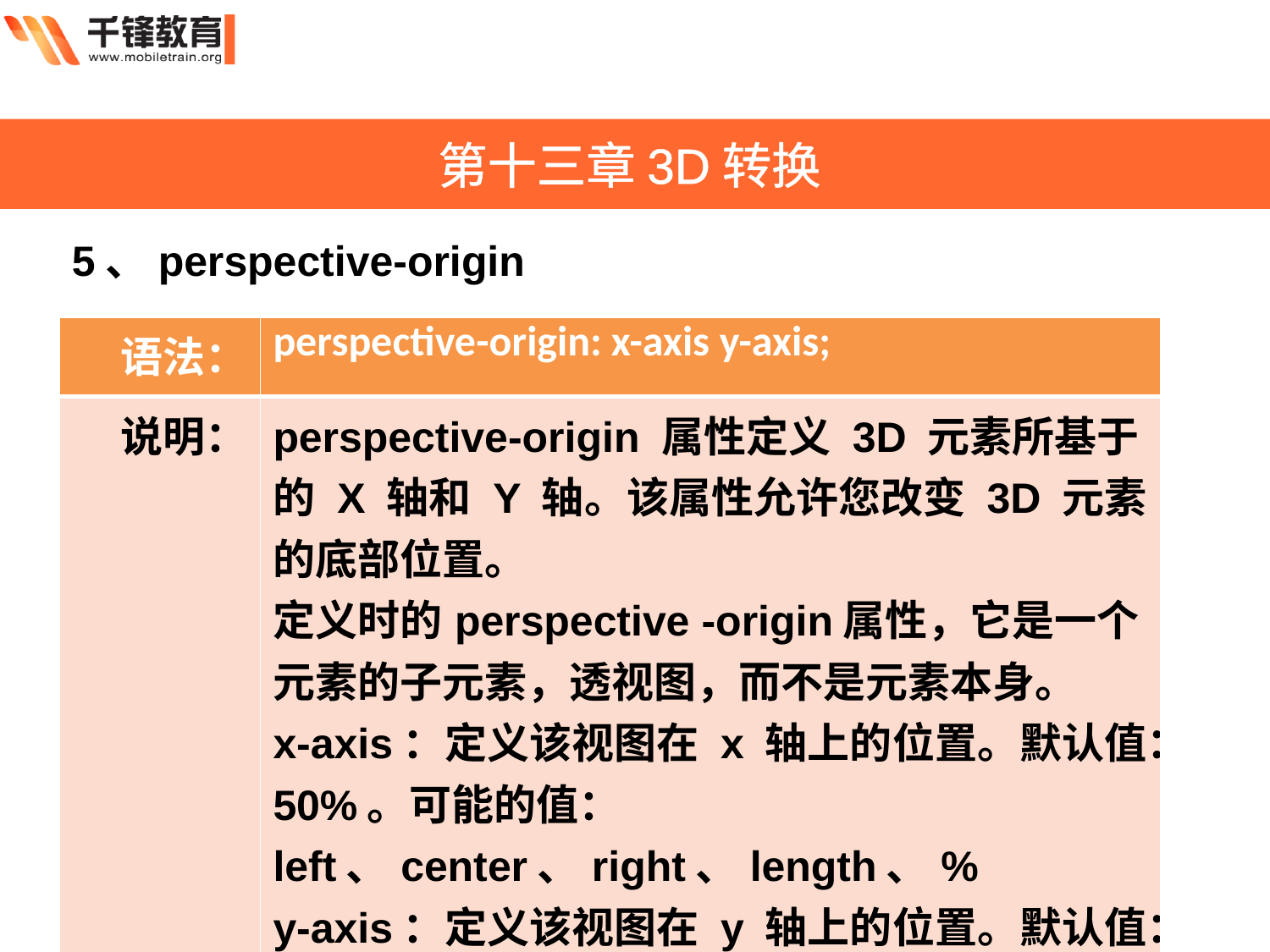

第十三章3D转换
5、perspective-origin
| 语法： | perspective-origin: x-axis y-axis; |
| --- | --- |
| 说明： | perspective-origin 属性定义 3D 元素所基于的 X 轴和 Y 轴。该属性允许您改变 3D 元素的底部位置。 定义时的perspective -origin属性，它是一个元素的子元素，透视图，而不是元素本身。 x-axis：定义该视图在 x 轴上的位置。默认值：50%。可能的值：left、center、right、length、% y-axis：定义该视图在 y 轴上的位置。默认值：50%。可能的值：top、center、bottom、 length、% |